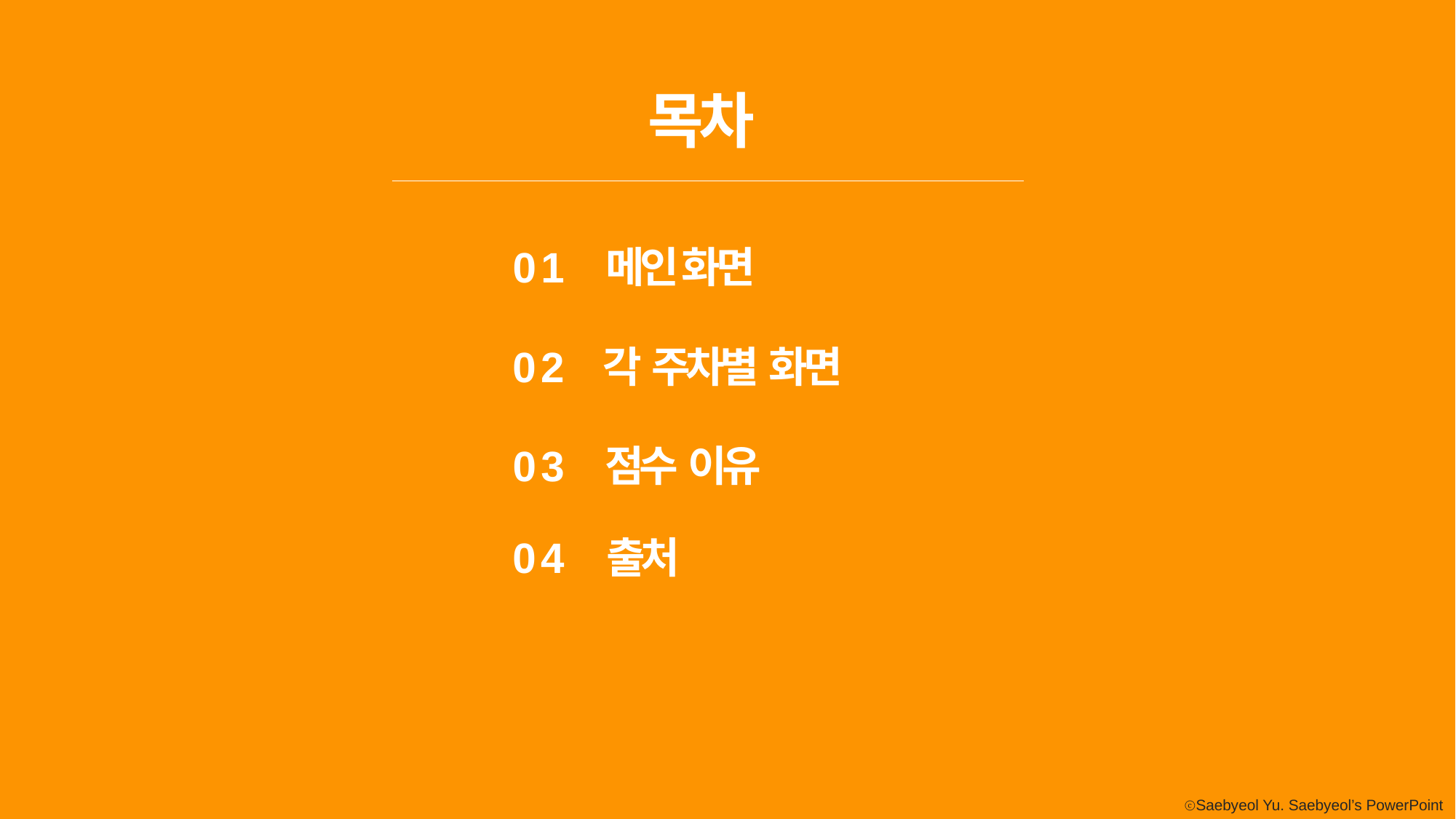

목차
01
메인 화면
02
각  주차별  화면
03
점수  이유
04
출처